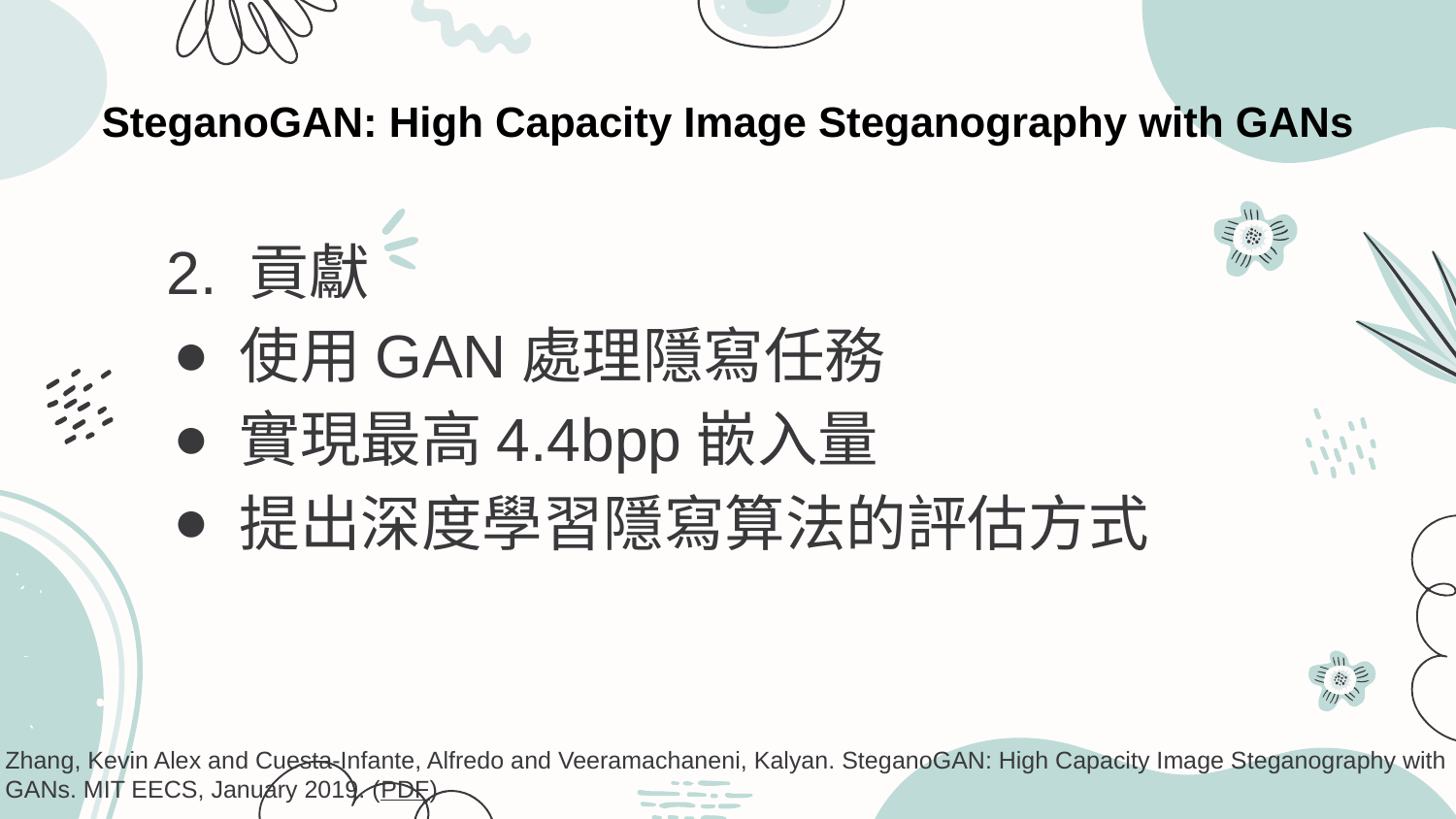

# SteganoGAN: High Capacity Image Steganography with GANs

2. 貢獻
使用GAN處理隱寫任務
實現最高4.4bpp嵌入量
提出深度學習隱寫算法的評估方式
Zhang, Kevin Alex and Cuesta-Infante, Alfredo and Veeramachaneni, Kalyan. SteganoGAN: High Capacity Image Steganography with GANs. MIT EECS, January 2019. (PDF)